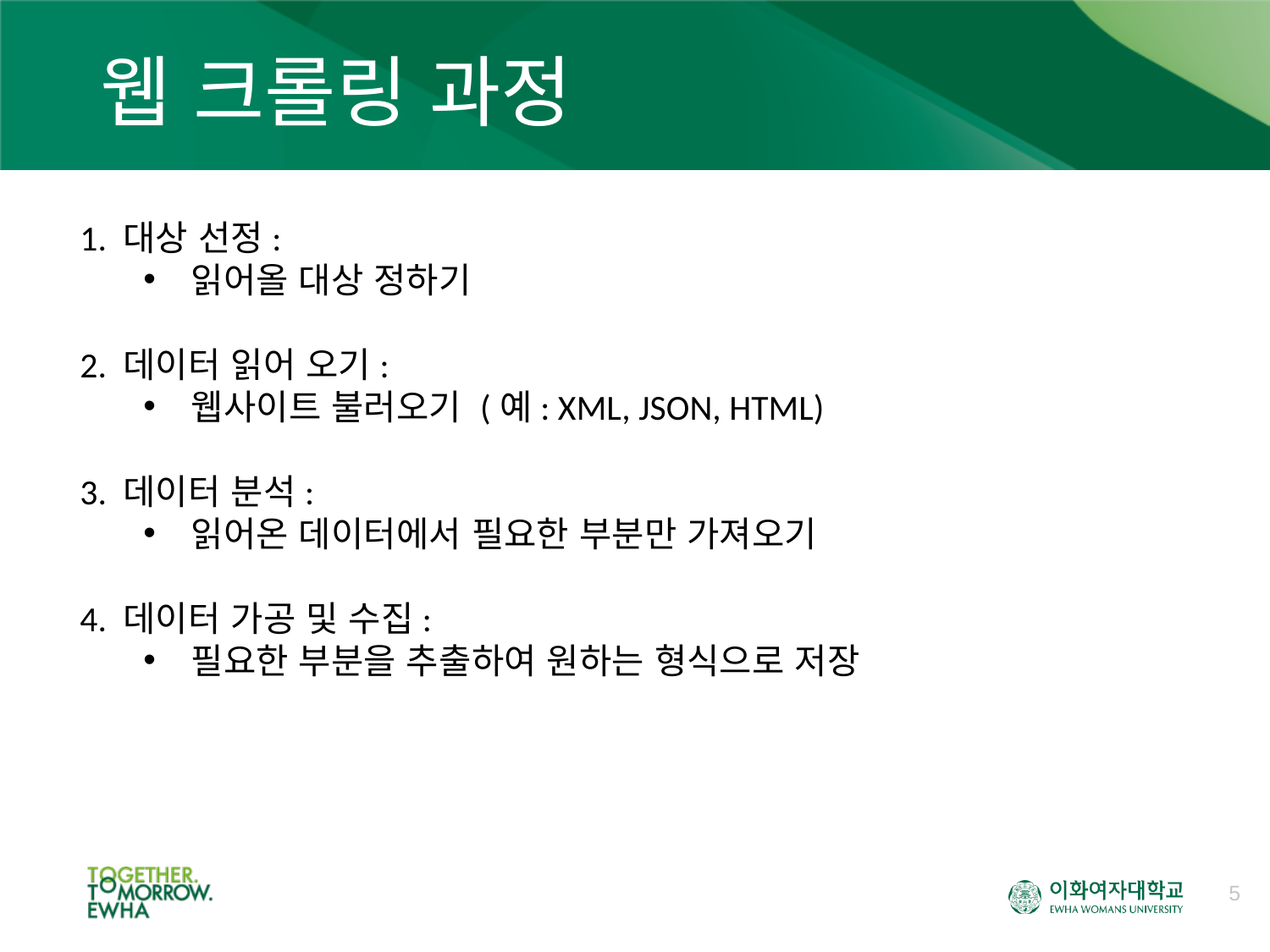

# 웹 크롤링 과정
1. 대상 선정:
읽어올 대상 정하기

2. 데이터 읽어 오기:
웹사이트 불러오기 (예: XML, JSON, HTML)

3. 데이터 분석:
읽어온 데이터에서 필요한 부분만 가져오기

4. 데이터 가공 및 수집:
필요한 부분을 추출하여 원하는 형식으로 저장

5